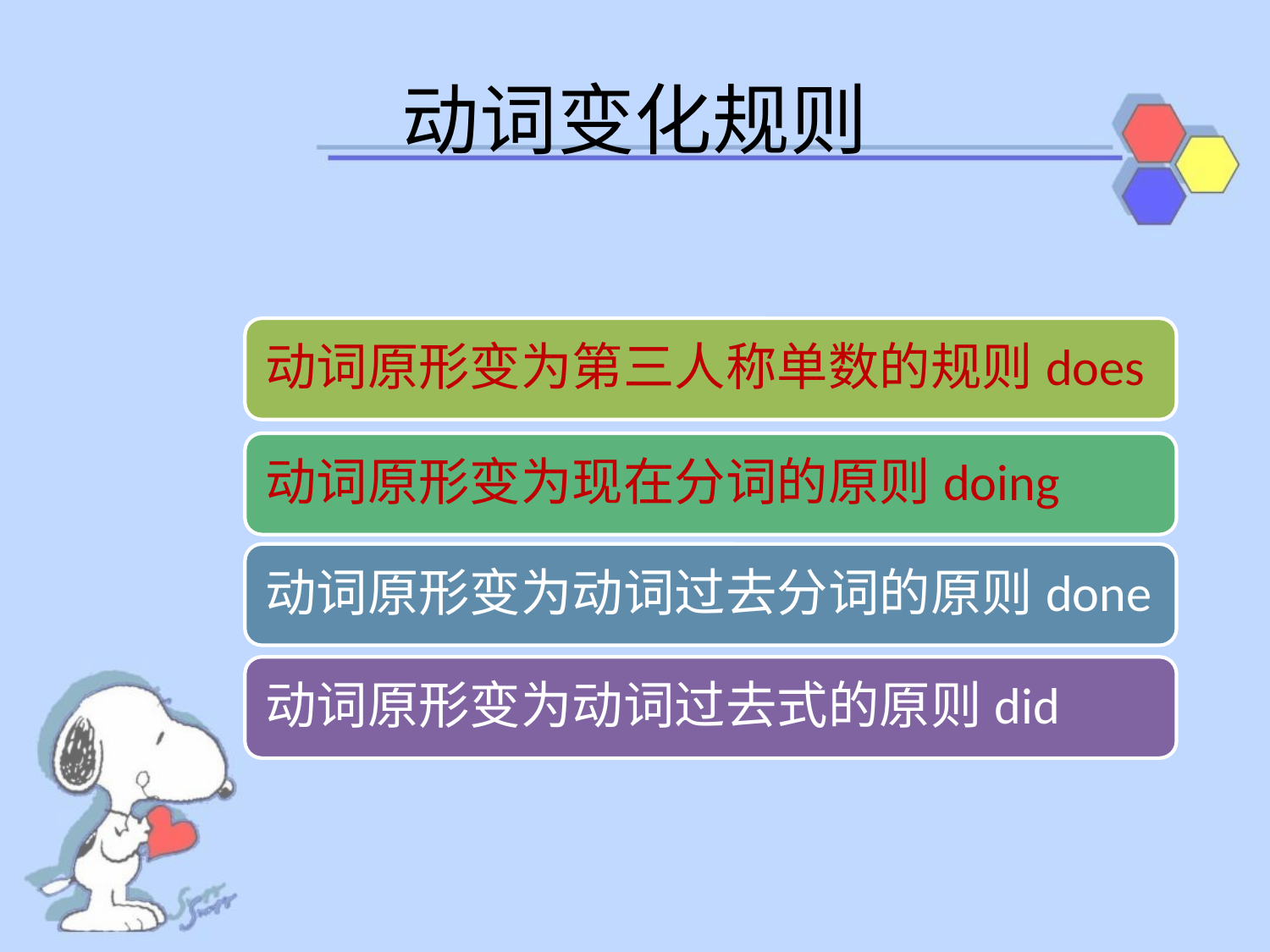

# 动词变化规则
动词原形变为第三人称单数的规则does
动词原形变为现在分词的原则doing
动词原形变为动词过去分词的原则done
动词原形变为动词过去式的原则did